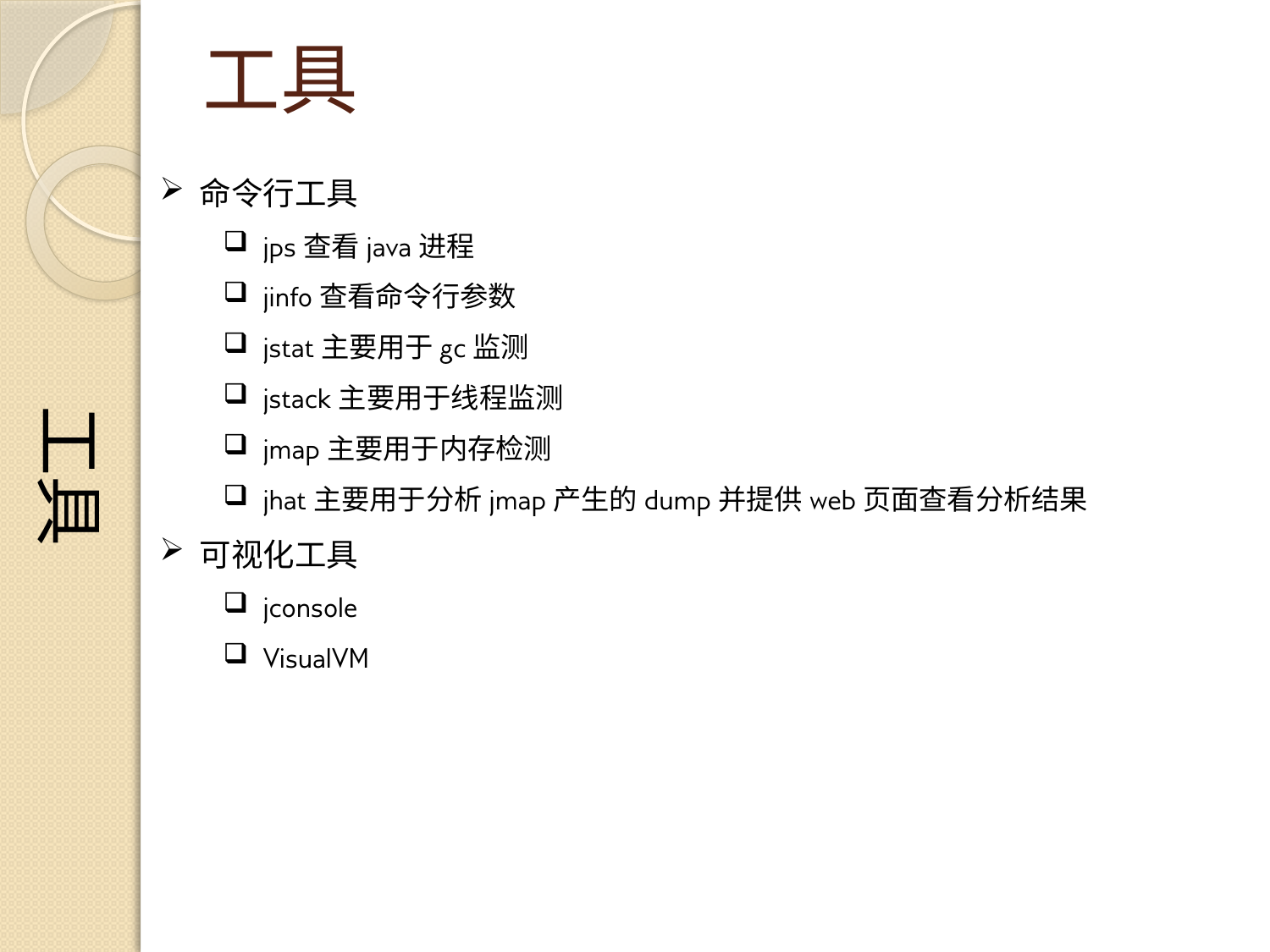

工具
# 工具
命令行工具
jps查看java进程
jinfo查看命令行参数
jstat主要用于gc监测
jstack主要用于线程监测
jmap主要用于内存检测
jhat主要用于分析jmap产生的dump并提供web页面查看分析结果
可视化工具
jconsole
VisualVM